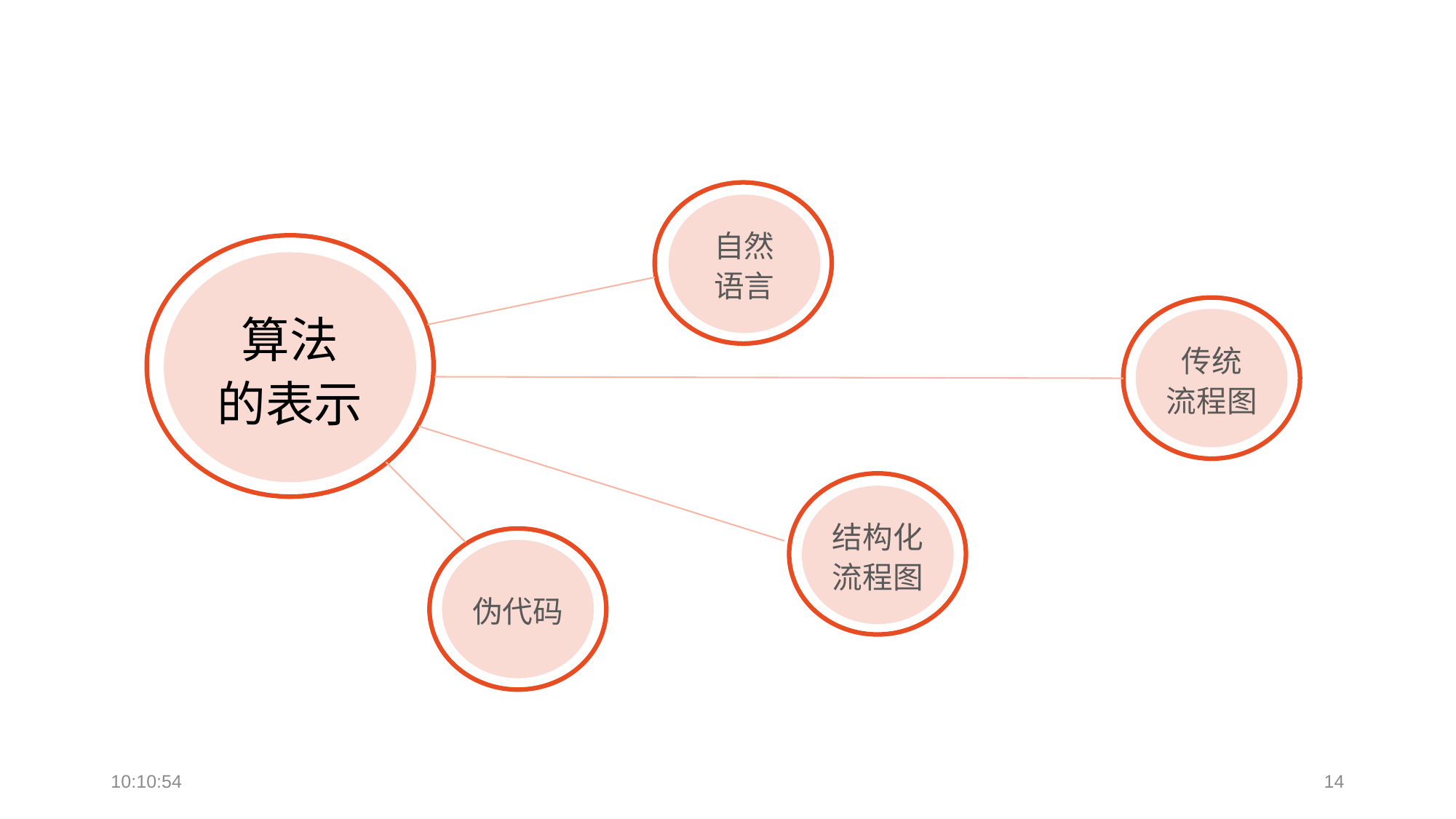

自然
语言

算法
的表示

传统
流程图

结构化
流程图

伪代码
10:10:54
14